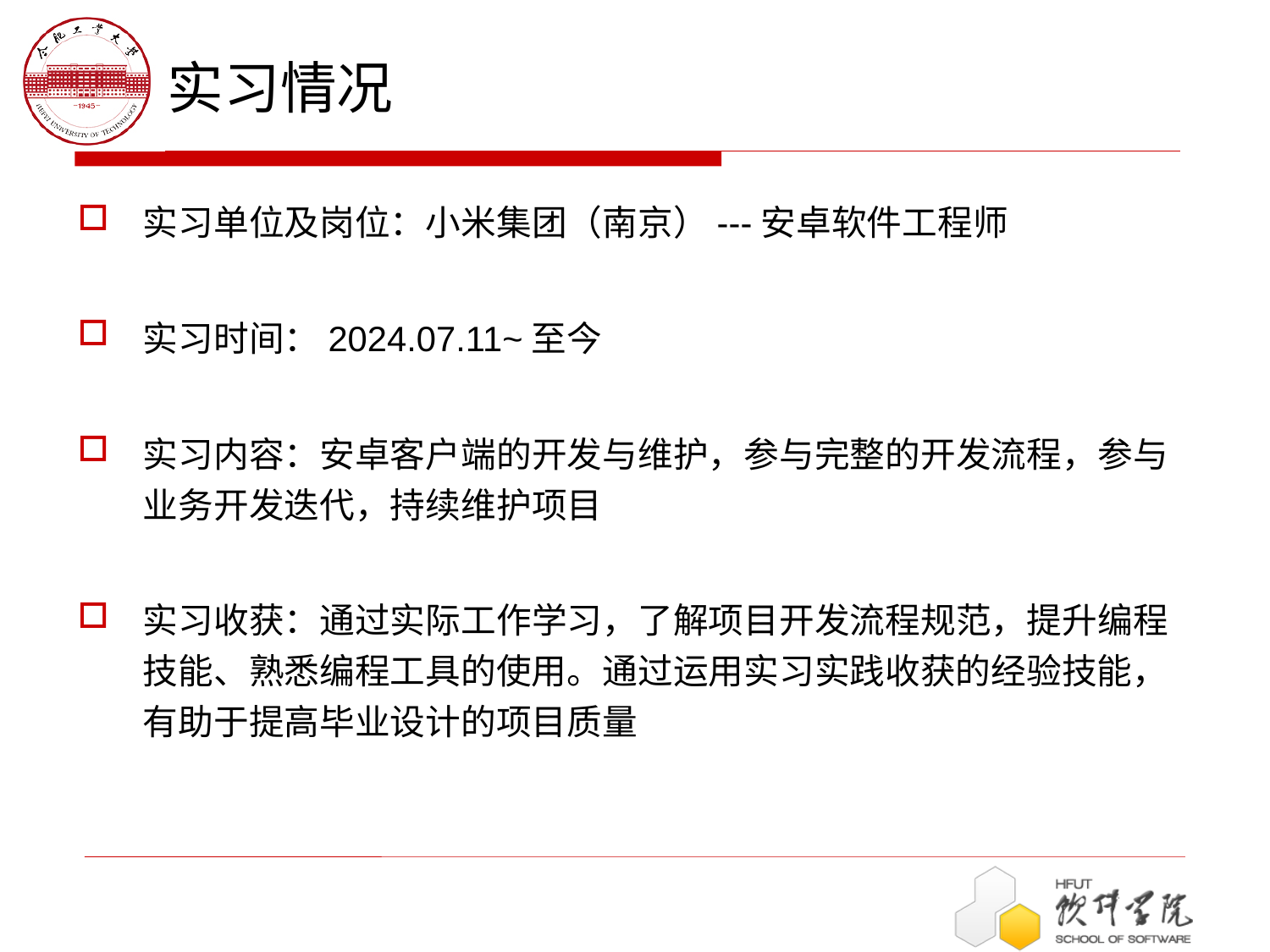

# 实习情况
实习单位及岗位：小米集团（南京）---安卓软件工程师

实习时间：2024.07.11~至今

实习内容：安卓客户端的开发与维护，参与完整的开发流程，参与业务开发迭代，持续维护项目

实习收获：通过实际工作学习，了解项目开发流程规范，提升编程技能、熟悉编程工具的使用。通过运用实习实践收获的经验技能，有助于提高毕业设计的项目质量